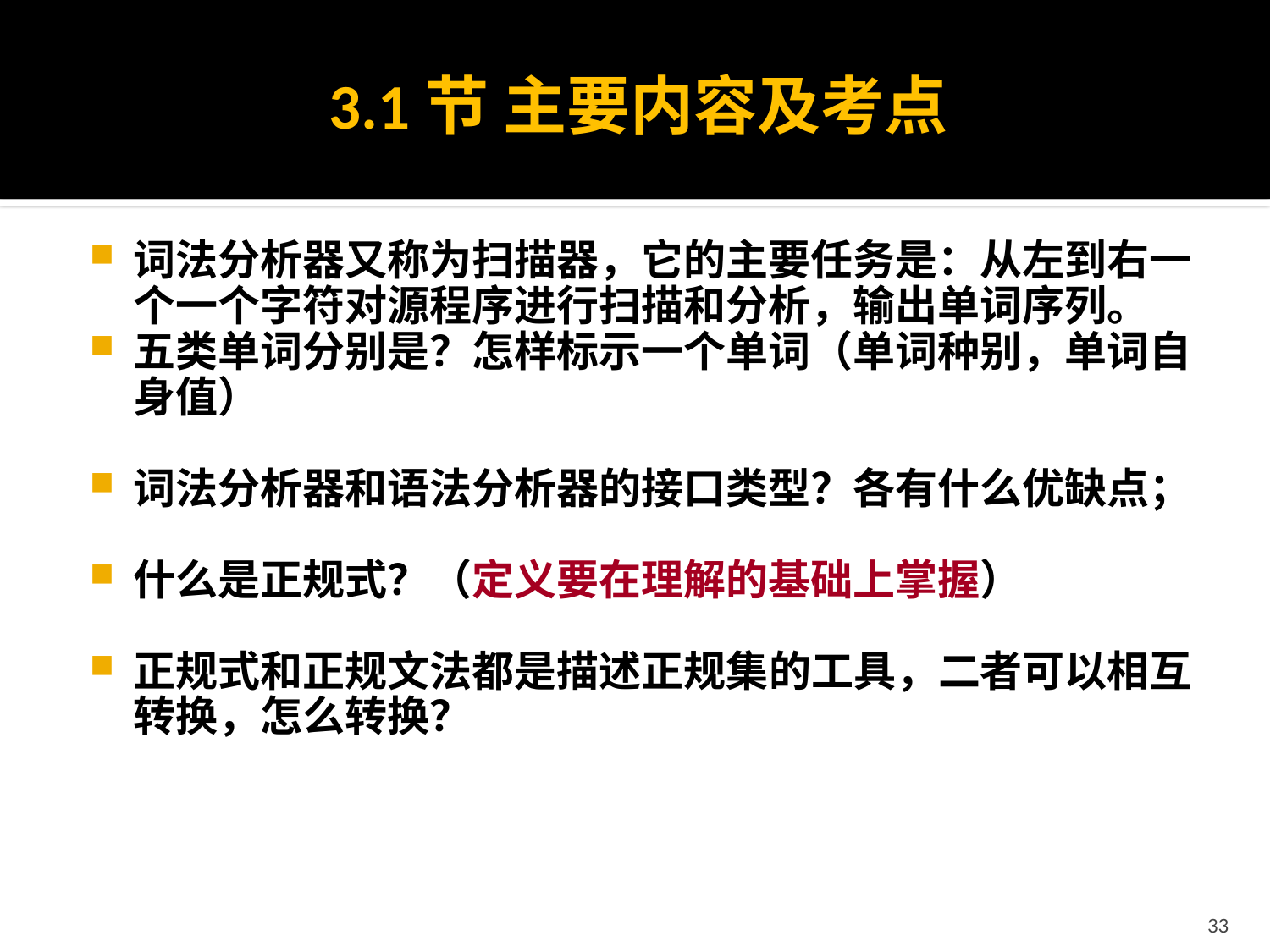

# 3.1节 主要内容及考点
词法分析器又称为扫描器，它的主要任务是：从左到右一个一个字符对源程序进行扫描和分析，输出单词序列。
五类单词分别是？怎样标示一个单词（单词种别，单词自身值）

词法分析器和语法分析器的接口类型？各有什么优缺点；

什么是正规式？（定义要在理解的基础上掌握）

正规式和正规文法都是描述正规集的工具，二者可以相互转换，怎么转换？
33